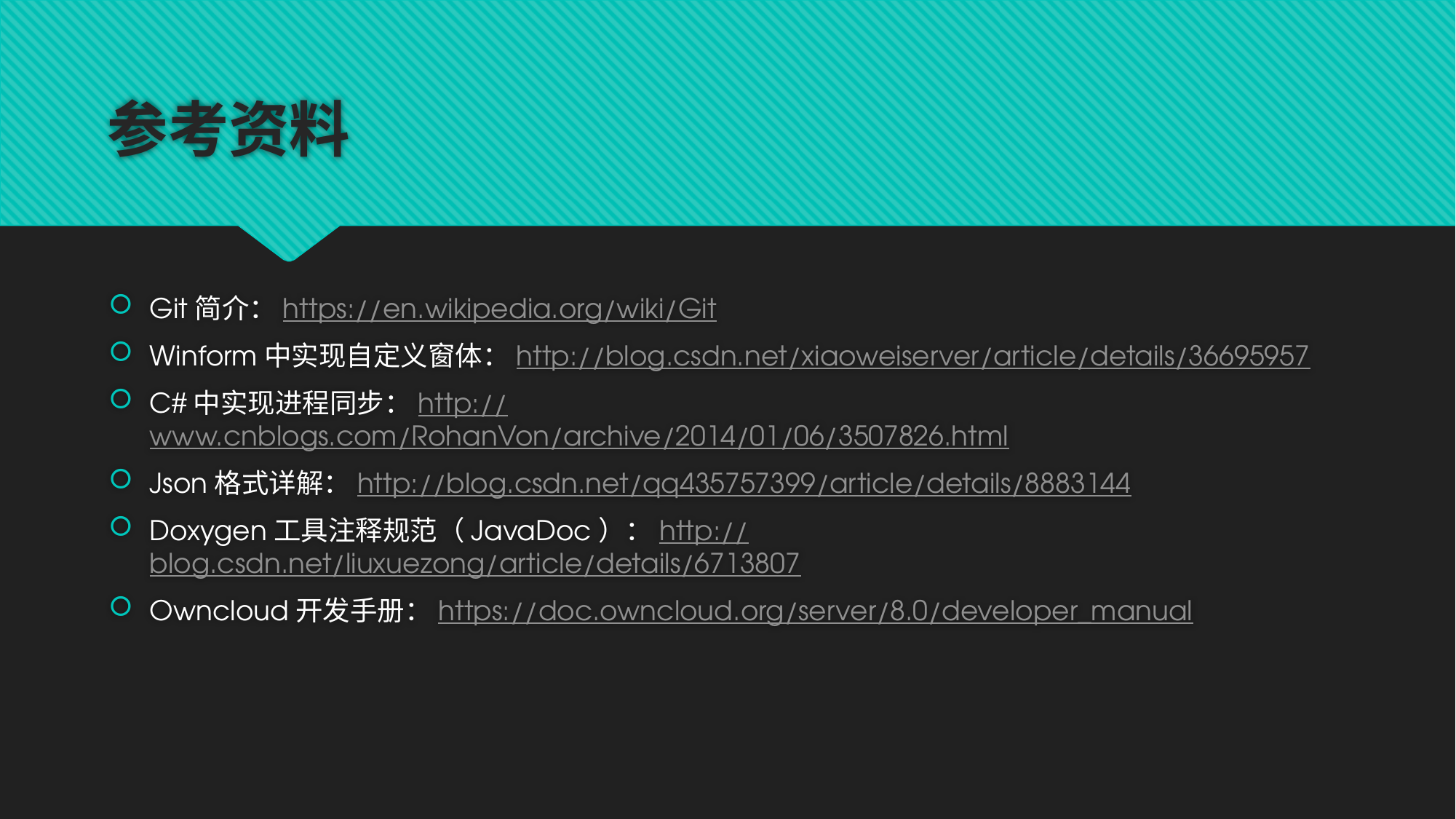

# 参考资料
Git简介：https://en.wikipedia.org/wiki/Git
Winform中实现自定义窗体：http://blog.csdn.net/xiaoweiserver/article/details/36695957
C#中实现进程同步：http://www.cnblogs.com/RohanVon/archive/2014/01/06/3507826.html
Json格式详解：http://blog.csdn.net/qq435757399/article/details/8883144
Doxygen工具注释规范（JavaDoc）：http://blog.csdn.net/liuxuezong/article/details/6713807
Owncloud开发手册：https://doc.owncloud.org/server/8.0/developer_manual